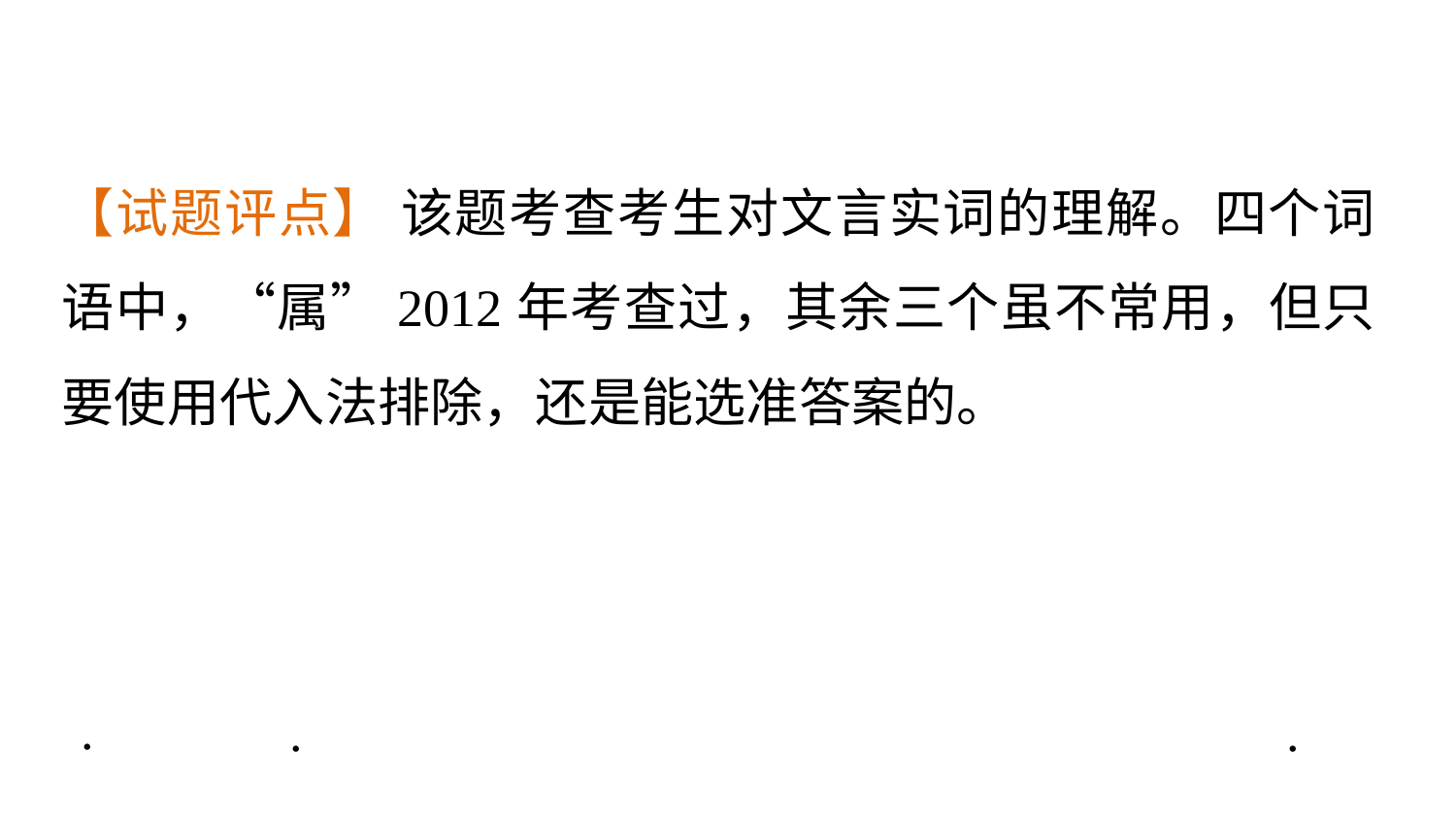

【试题评点】 该题考查考生对文言实词的理解。四个词语中，“属”2012年考查过，其余三个虽不常用，但只要使用代入法排除，还是能选准答案的。
.
.
.